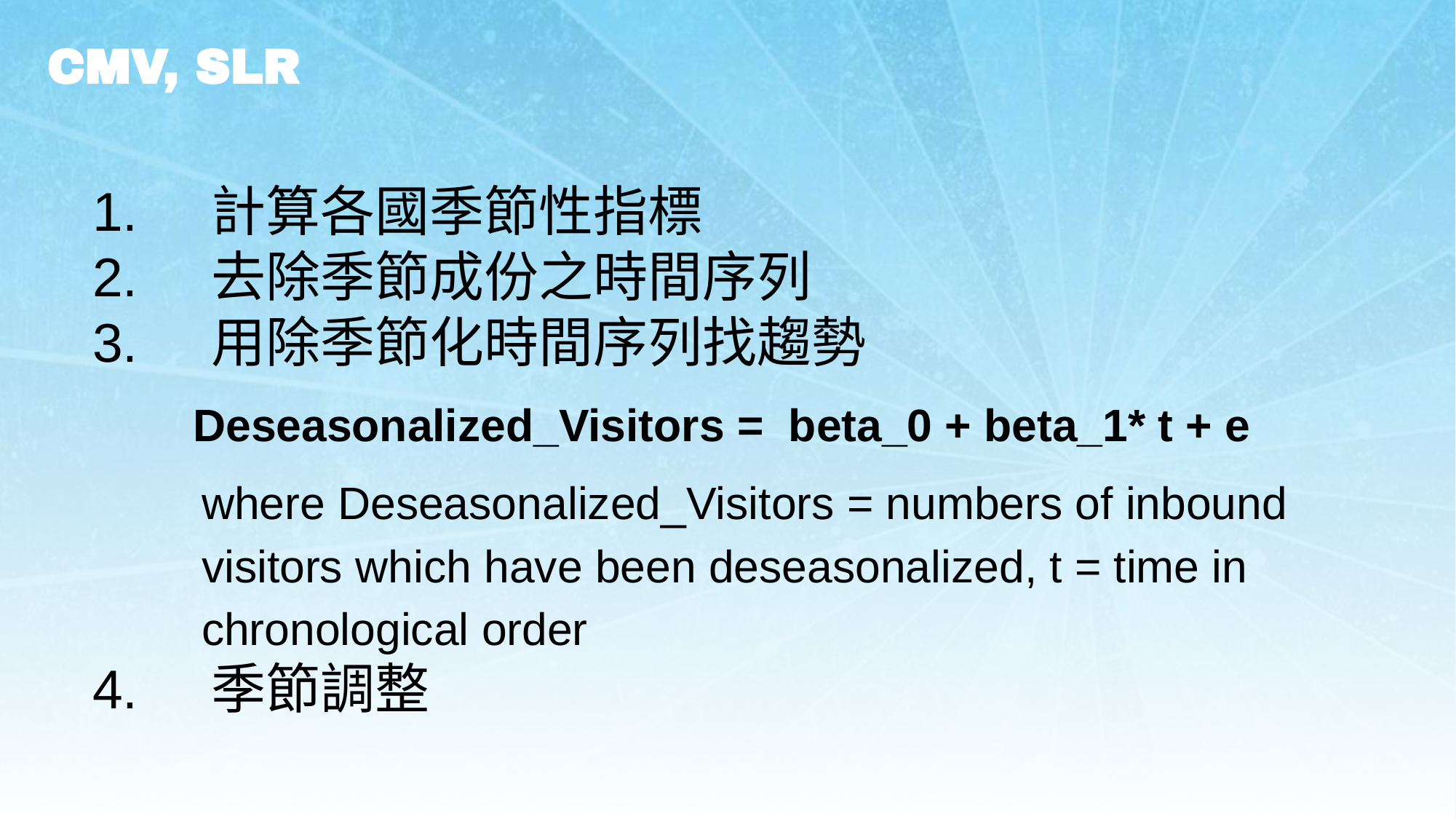

# CMV, SLR
1.    計算各國季節性指標
2.    去除季節成份之時間序列
3.    用除季節化時間序列找趨勢
        Deseasonalized_Visitors =  beta_0 + beta_1* t + e
where Deseasonalized_Visitors = numbers of inbound visitors which have been deseasonalized, t = time in chronological order
4.    季節調整